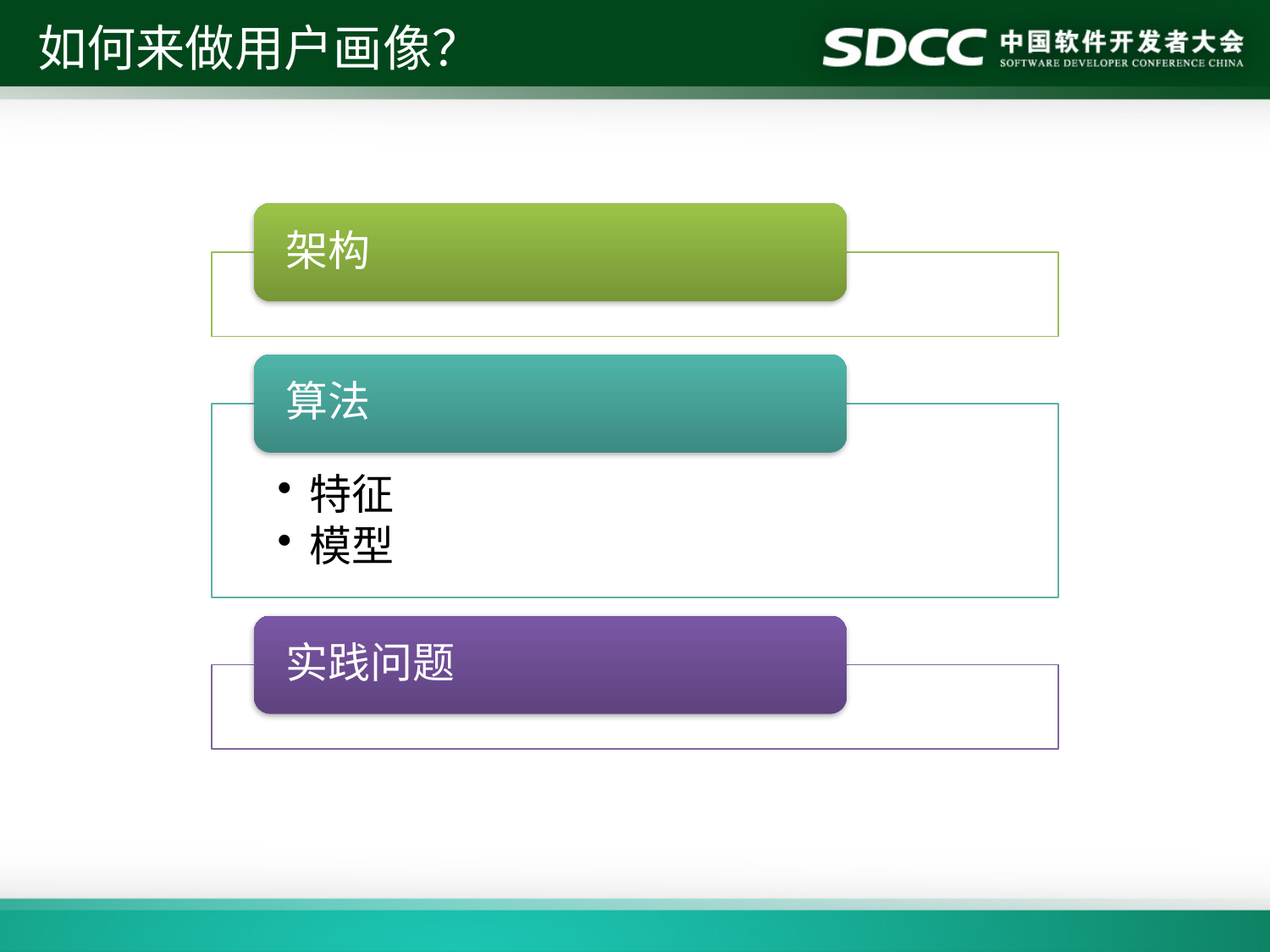

# 如何来做用户画像？
架构
特征
模型
算法
实践问题